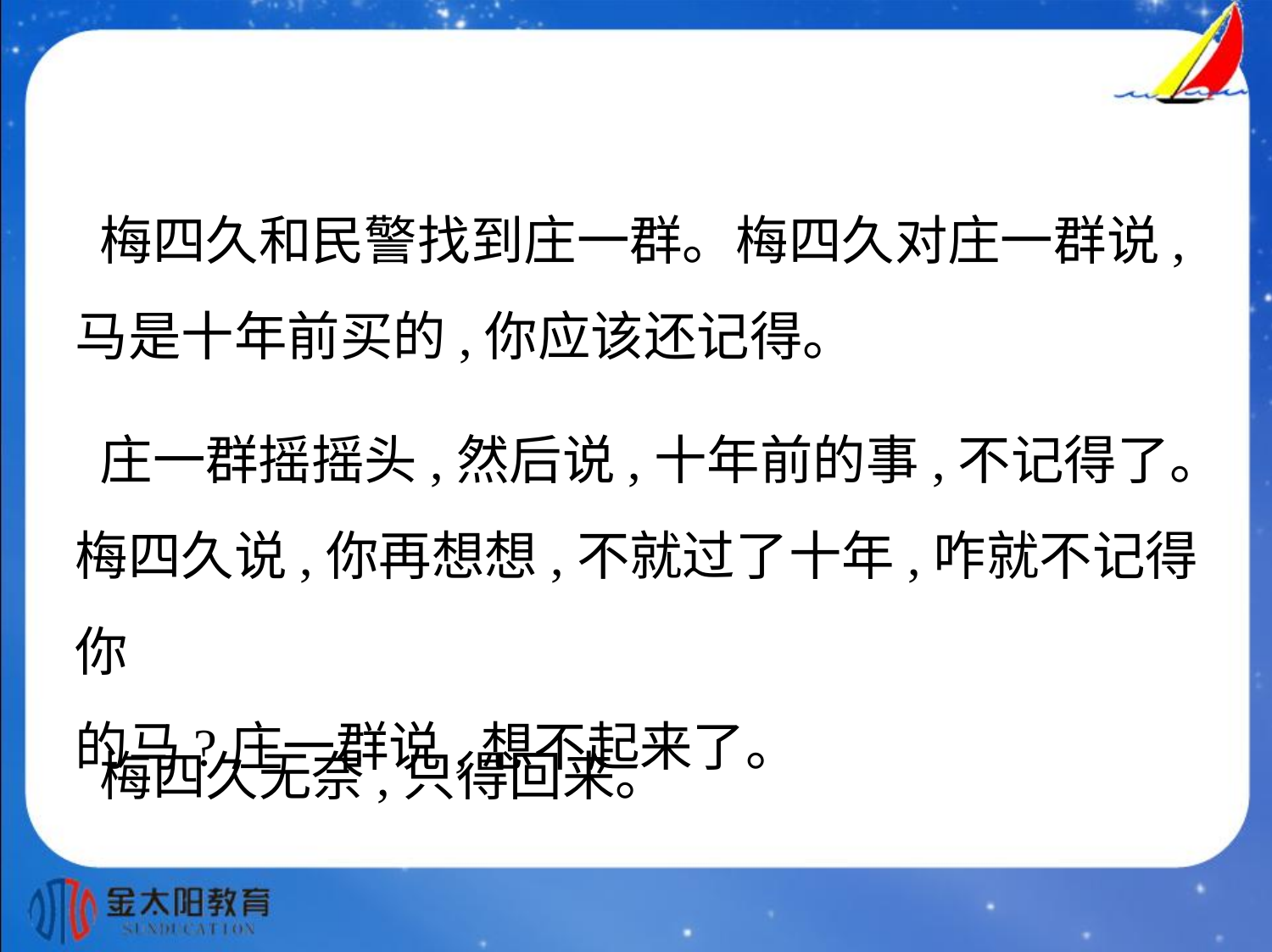

梅四久和民警找到庄一群。梅四久对庄一群说,
马是十年前买的,你应该还记得。
 庄一群摇摇头,然后说,十年前的事,不记得了。
梅四久说,你再想想,不就过了十年,咋就不记得你
的马?庄一群说,想不起来了。
 梅四久无奈,只得回来。